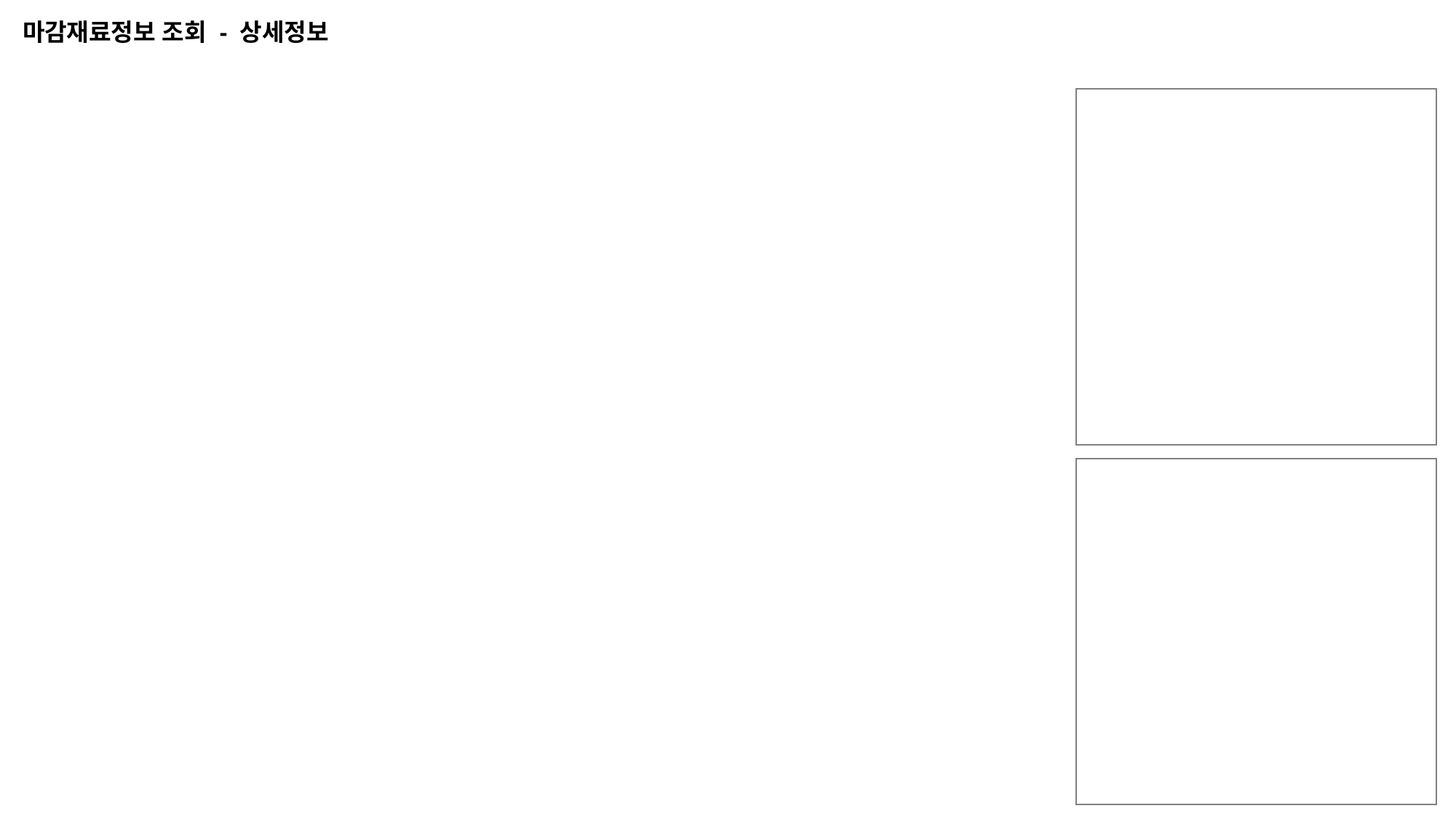

마감재료정보 조회 - 상세정보
기본 검색 조건
기본 검색 조건